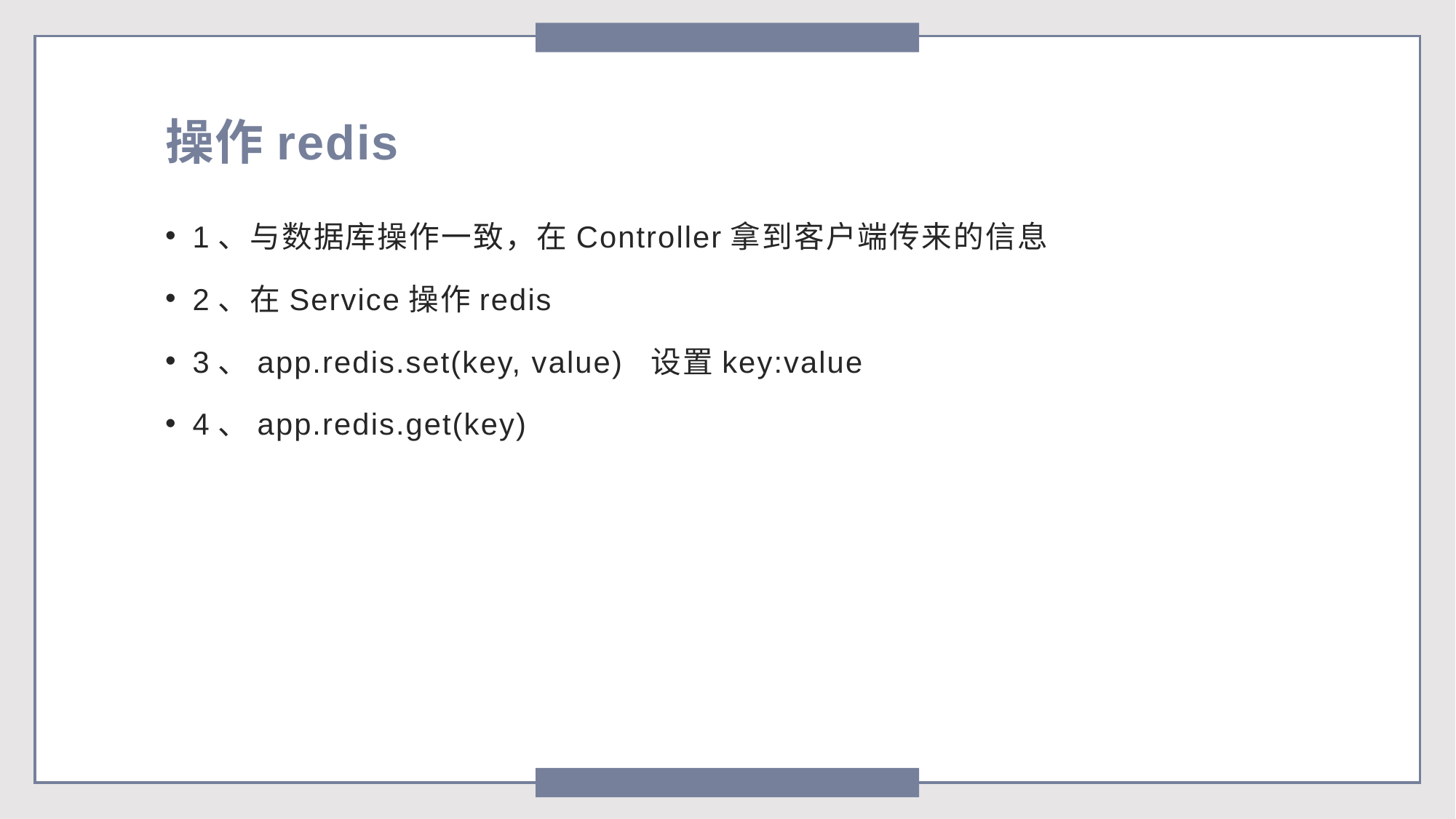

# 操作redis
1、与数据库操作一致，在Controller拿到客户端传来的信息
2、在Service操作redis
3、app.redis.set(key, value)  设置key:value
4、app.redis.get(key)